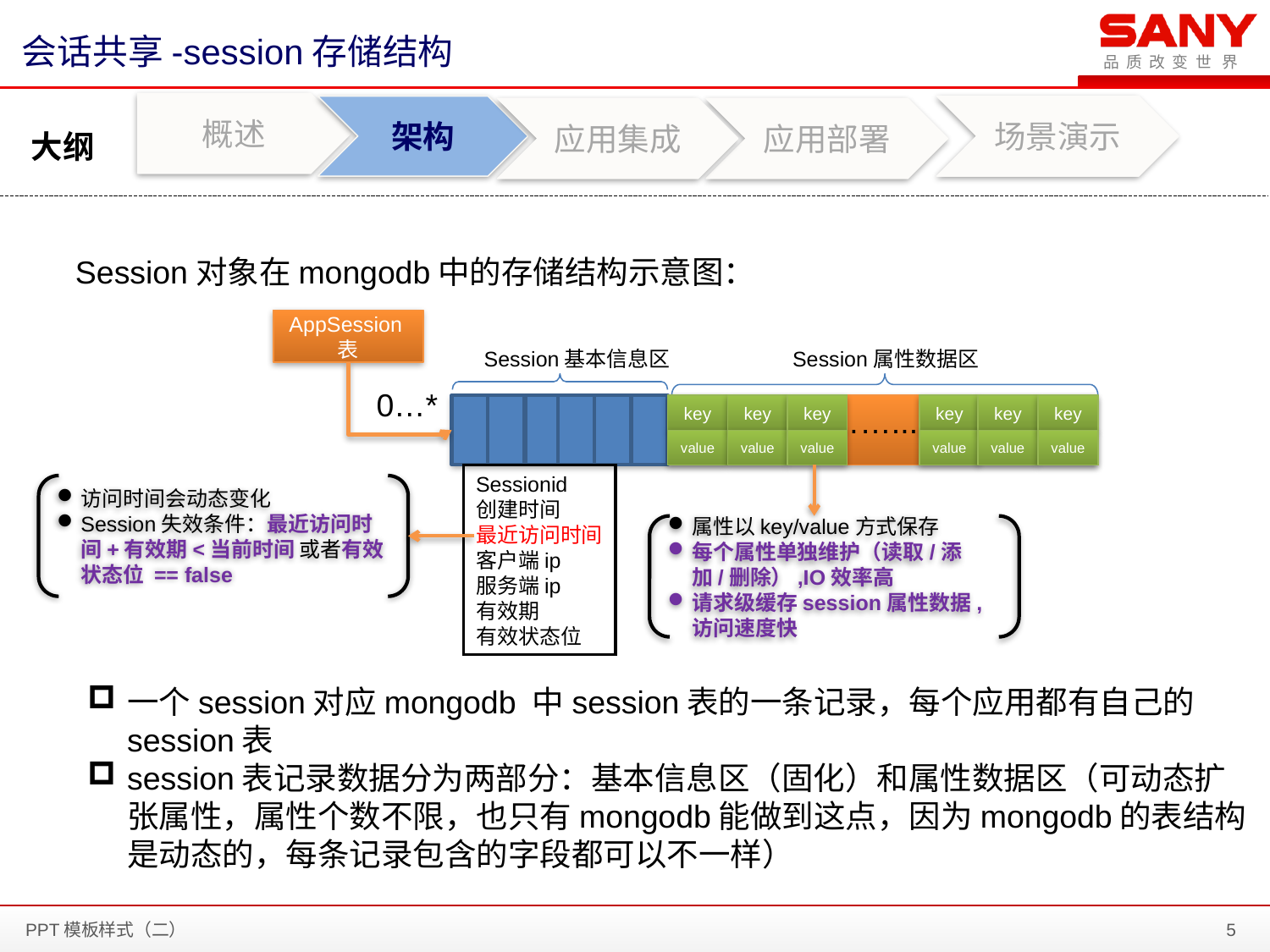

# 会话共享-session存储结构
大纲
概述
架构
场景演示
应用集成
应用部署

Session对象在mongodb中的存储结构示意图：

AppSession表
Session基本信息区
Session属性数据区
0…*

key
key
key
key
key
key
.……...
value
value
value
value
value
value
Sessionid
创建时间
最近访问时间
客户端ip
服务端ip
有效期
有效状态位
访问时间会动态变化
Session失效条件：最近访问时间+有效期<当前时间 或者有效状态位 == false
属性以key/value方式保存
每个属性单独维护（读取/添加/删除）,IO效率高
请求级缓存session属性数据,访问速度快
一个session对应mongodb 中session表的一条记录，每个应用都有自己的session表
session表记录数据分为两部分：基本信息区（固化）和属性数据区（可动态扩张属性，属性个数不限，也只有mongodb能做到这点，因为mongodb的表结构是动态的，每条记录包含的字段都可以不一样）
5
PPT模板样式（二）